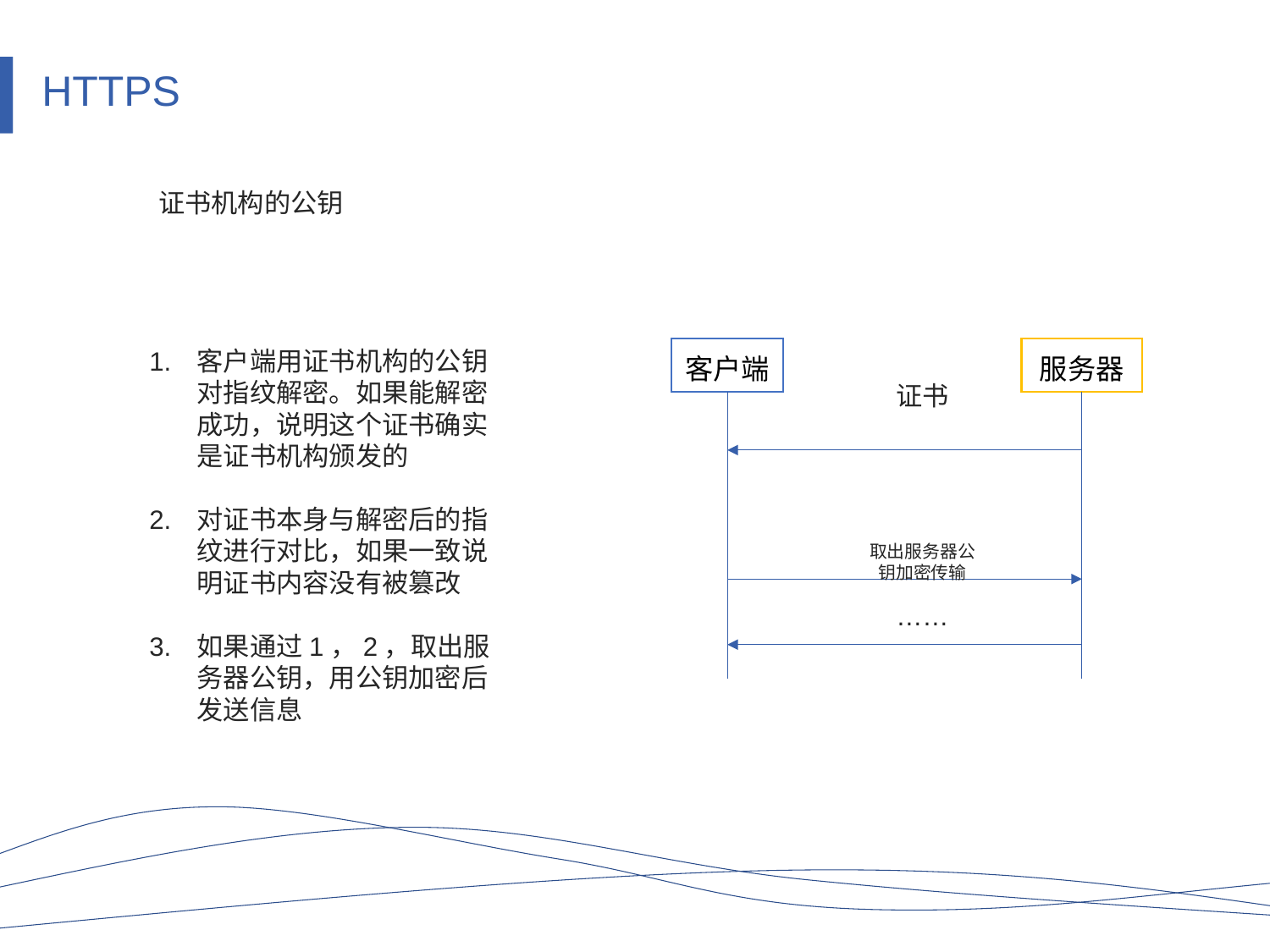

HTTPS
证书机构的公钥
客户端用证书机构的公钥对指纹解密。如果能解密成功，说明这个证书确实是证书机构颁发的

对证书本身与解密后的指纹进行对比，如果一致说明证书内容没有被篡改

如果通过1，2，取出服务器公钥，用公钥加密后发送信息

客户端
服务器
证书
取出服务器公钥加密传输
……